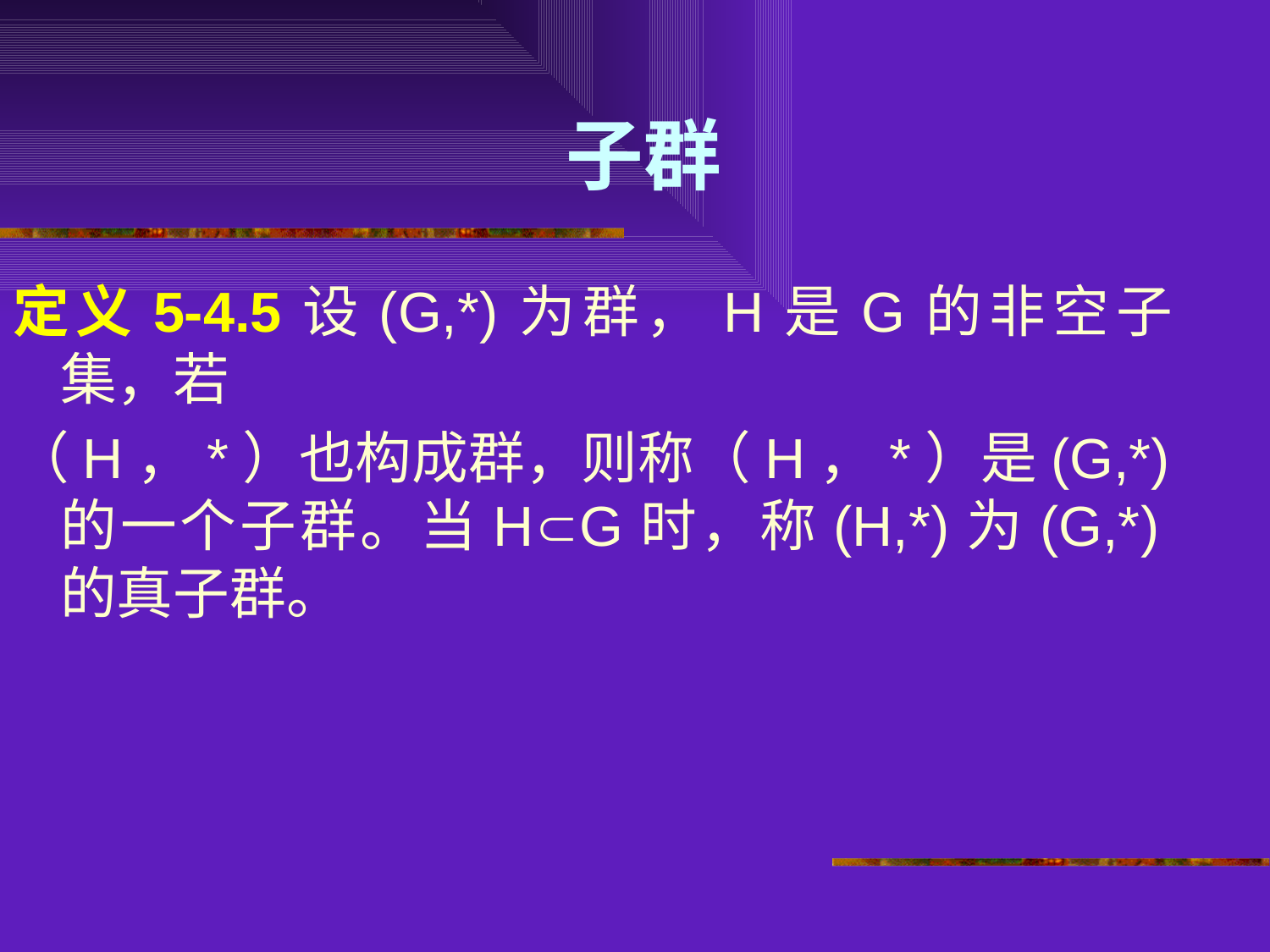

# 子群
定义5-4.5设(G,*)为群，H是G的非空子集，若
（H，*）也构成群，则称（H，*）是(G,*)的一个子群。当H⊂G时，称(H,*)为(G,*)的真子群。